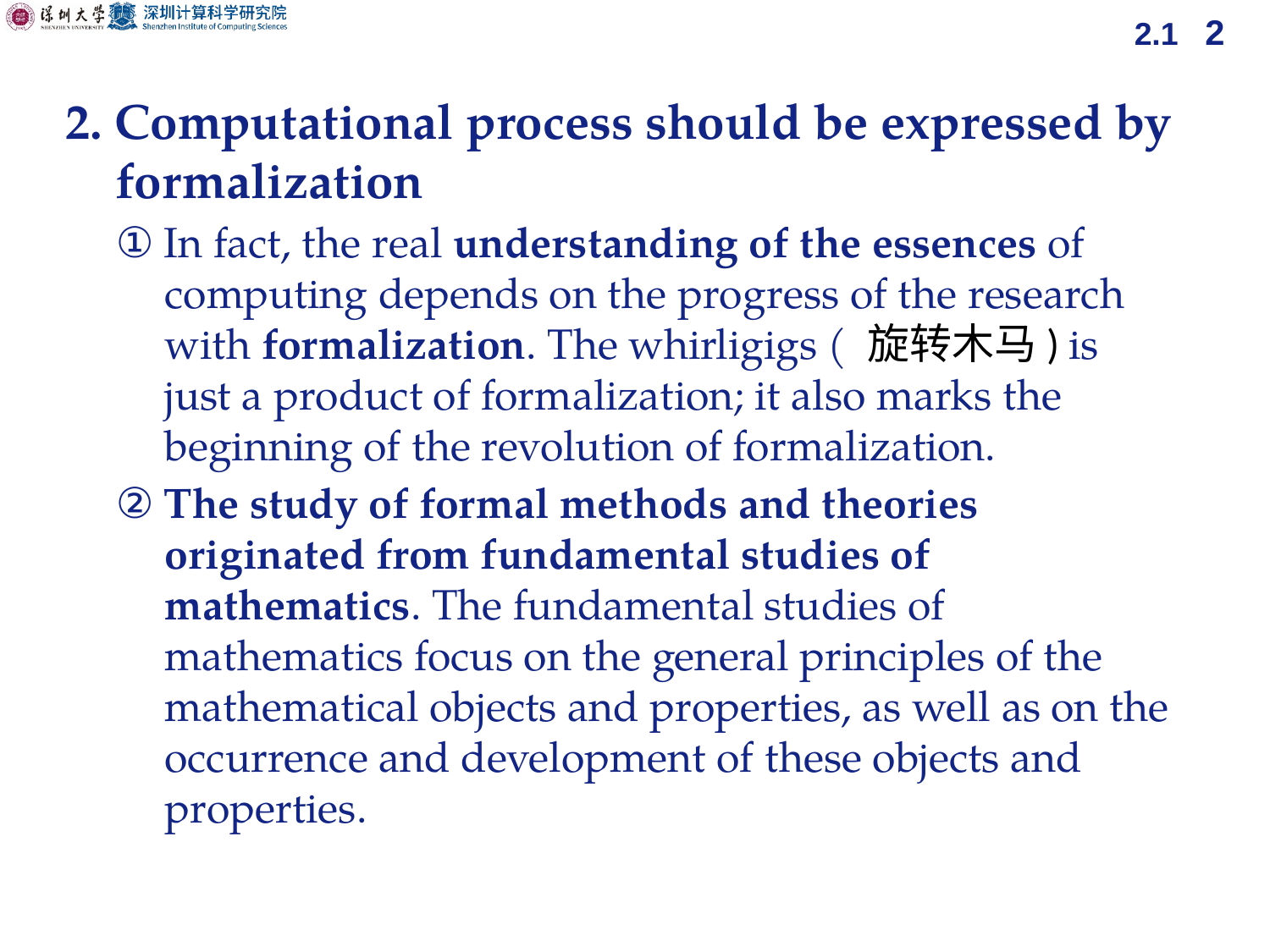

2.1   2
2. Computational process should be expressed by formalization
① In fact, the real understanding of the essences of computing depends on the progress of the research with formalization. The whirligigs ( 旋转木马) is just a product of formalization; it also marks the beginning of the revolution of formalization.
② The study of formal methods and theories originated from fundamental studies of mathematics. The fundamental studies of mathematics focus on the general principles of the mathematical objects and properties, as well as on the occurrence and development of these objects and properties.